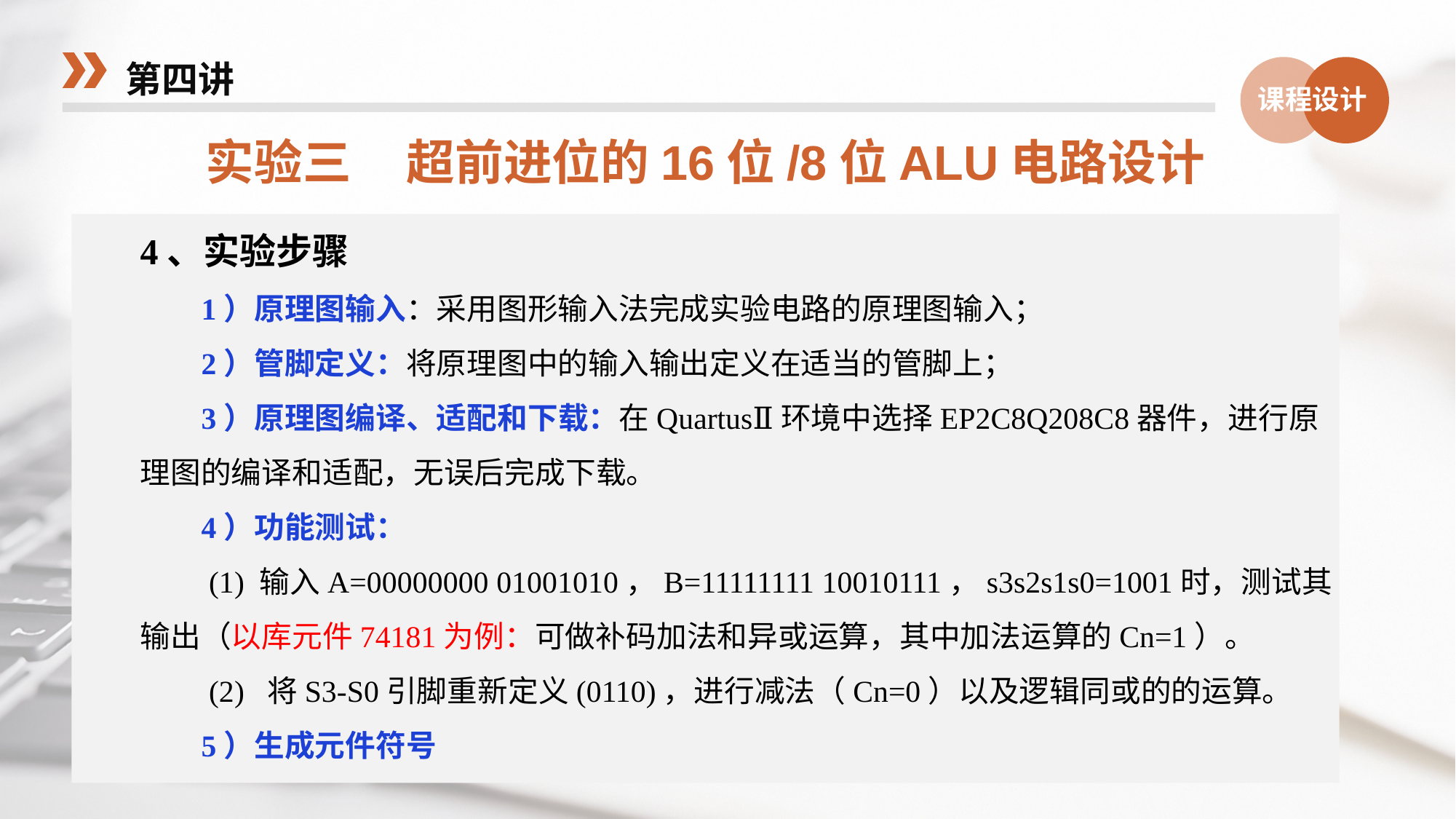

第四讲

课程设计

实验三     超前进位的16位/8位ALU电路设计
4、实验步骤
        1）原理图输入：采用图形输入法完成实验电路的原理图输入；
        2）管脚定义：将原理图中的输入输出定义在适当的管脚上；
        3）原理图编译、适配和下载：在QuartusⅡ环境中选择EP2C8Q208C8器件，进行原理图的编译和适配，无误后完成下载。
        4）功能测试：
         (1) 输入A=00000000 01001010，B=11111111 10010111，s3s2s1s0=1001时，测试其输出（以库元件74181为例：可做补码加法和异或运算，其中加法运算的Cn=1）。
         (2)  将S3-S0引脚重新定义(0110)，进行减法（Cn=0）以及逻辑同或的的运算。
        5）生成元件符号